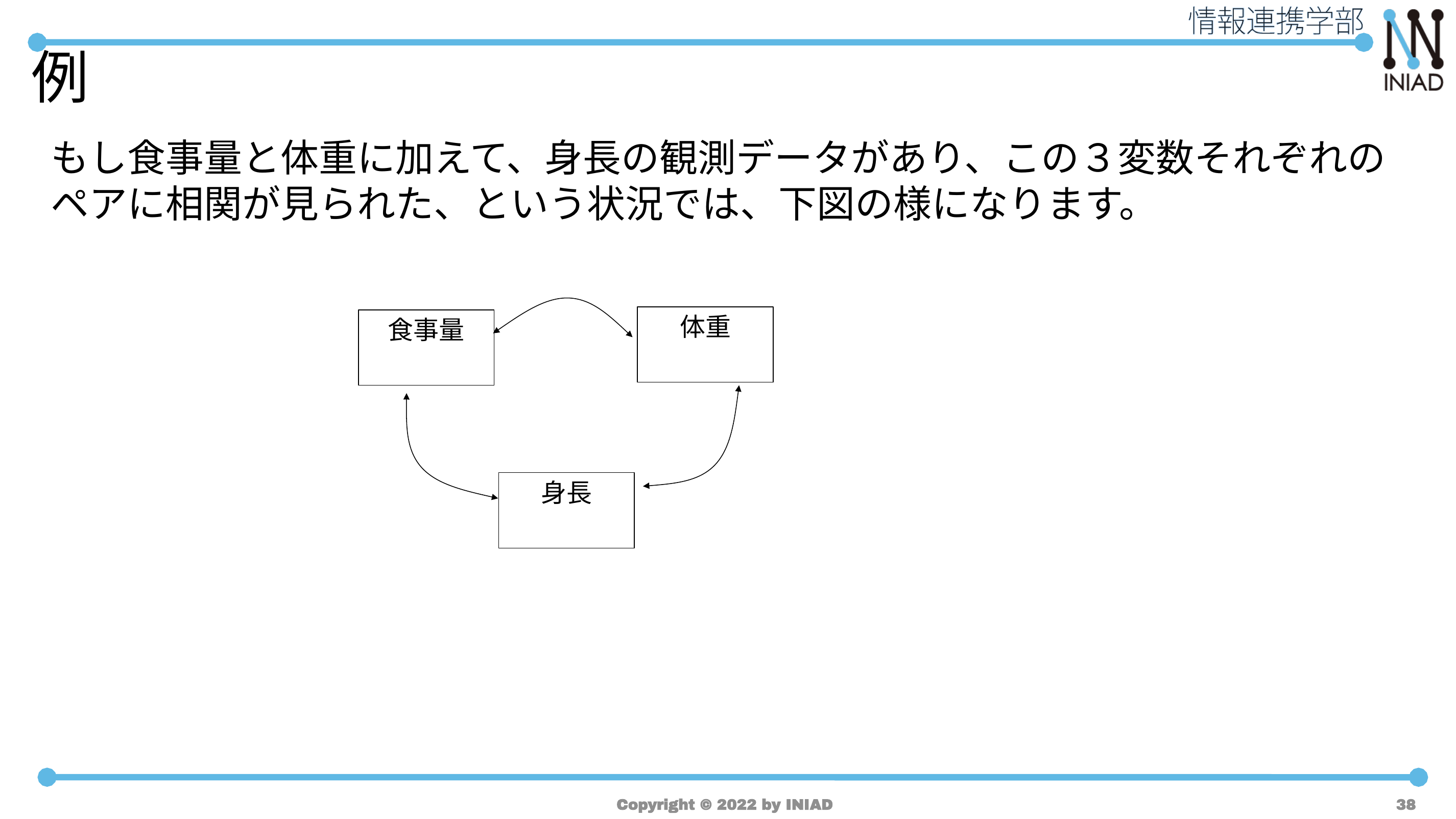

# 例
もし食事量と体重に加えて、身長の観測データがあり、この３変数それぞれのペアに相関が見られた、という状況では、下図の様になります。

体重
食事量

身長
Copyright © 2022 by INIAD
38